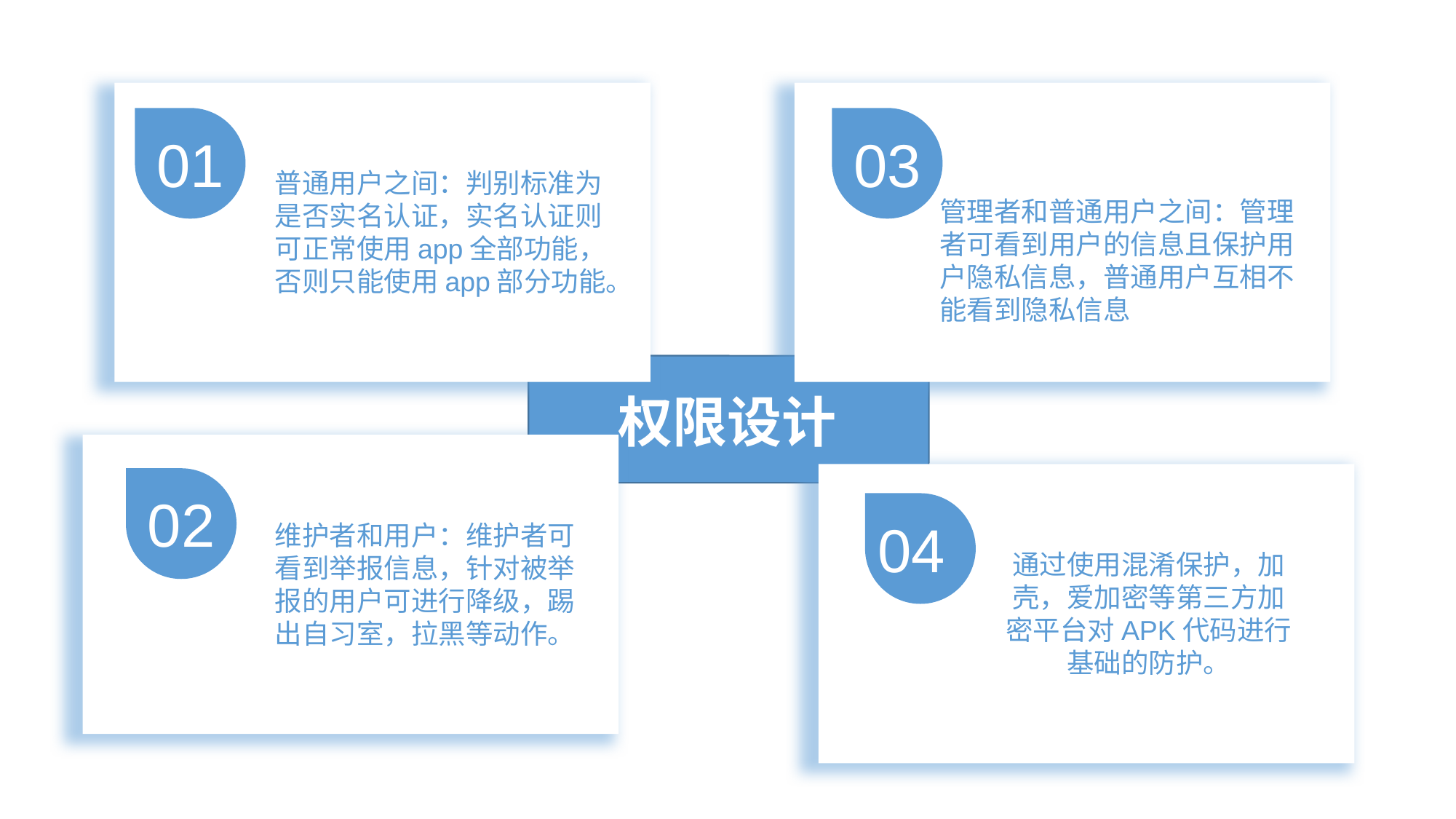

01

03
普通用户之间：判别标准为是否实名认证，实名认证则可正常使用app全部功能，否则只能使用app部分功能。
管理者和普通用户之间：管理者可看到用户的信息且保护用户隐私信息，普通用户互相不能看到隐私信息

权限设计

02

04
维护者和用户：维护者可看到举报信息，针对被举报的用户可进行降级，踢出自习室，拉黑等动作。
通过使用混淆保护，加壳，爱加密等第三方加密平台对APK代码进行基础的防护。